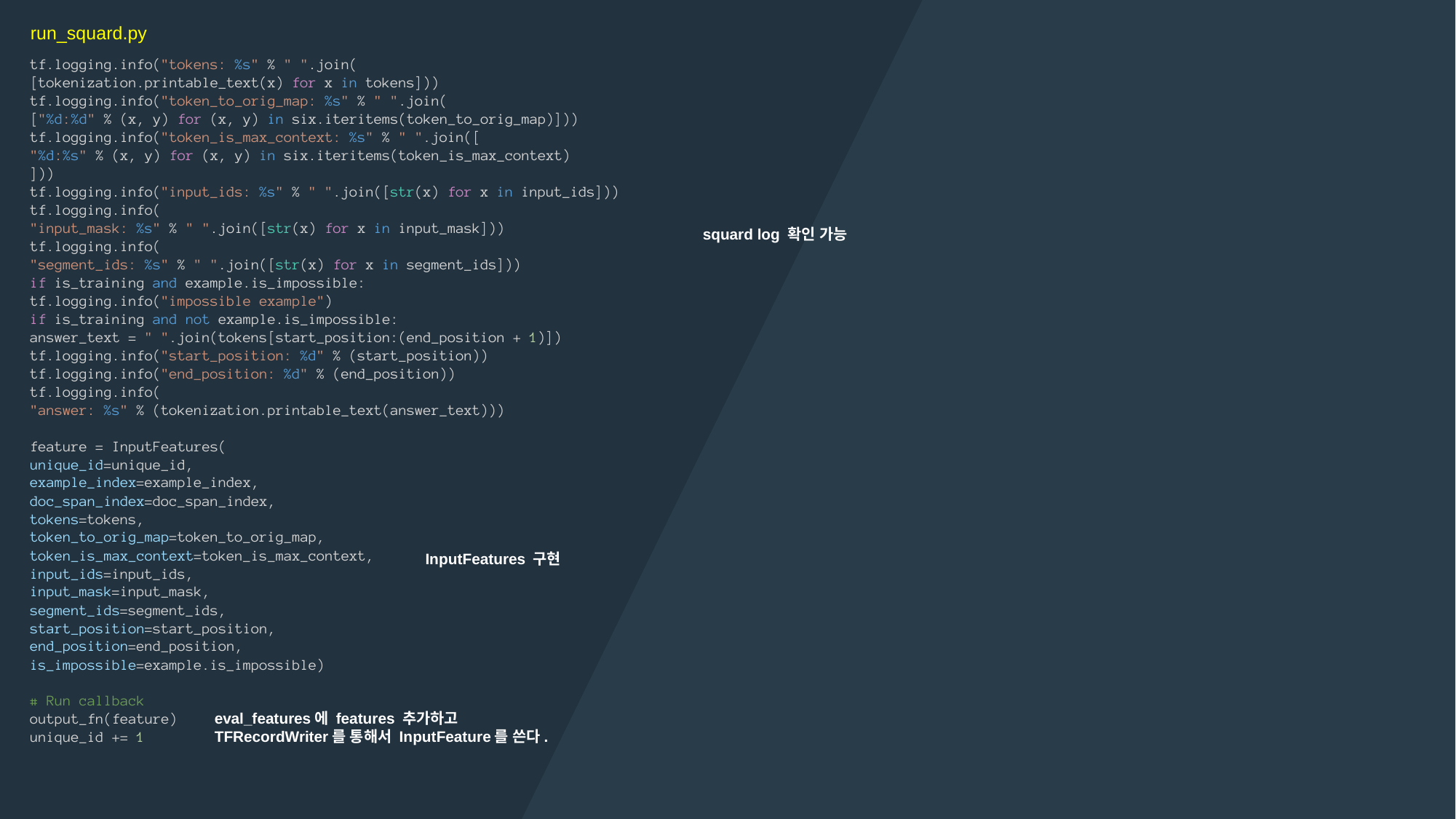

run_squard.py
tf.logging.info("tokens: %s" % " ".join(
[tokenization.printable_text(x) for x in tokens]))
tf.logging.info("token_to_orig_map: %s" % " ".join(
["%d:%d" % (x, y) for (x, y) in six.iteritems(token_to_orig_map)]))
tf.logging.info("token_is_max_context: %s" % " ".join([
"%d:%s" % (x, y) for (x, y) in six.iteritems(token_is_max_context)
]))
tf.logging.info("input_ids: %s" % " ".join([str(x) for x in input_ids]))
tf.logging.info(
"input_mask: %s" % " ".join([str(x) for x in input_mask]))
tf.logging.info(
"segment_ids: %s" % " ".join([str(x) for x in segment_ids]))
if is_training and example.is_impossible:
tf.logging.info("impossible example")
if is_training and not example.is_impossible:
answer_text = " ".join(tokens[start_position:(end_position + 1)])
tf.logging.info("start_position: %d" % (start_position))
tf.logging.info("end_position: %d" % (end_position))
tf.logging.info(
"answer: %s" % (tokenization.printable_text(answer_text)))
feature = InputFeatures(
unique_id=unique_id,
example_index=example_index,
doc_span_index=doc_span_index,
tokens=tokens,
token_to_orig_map=token_to_orig_map,
token_is_max_context=token_is_max_context,
input_ids=input_ids,
input_mask=input_mask,
segment_ids=segment_ids,
start_position=start_position,
end_position=end_position,
is_impossible=example.is_impossible)
# Run callback
output_fn(feature)
unique_id += 1
squard log 확인 가능

InputFeatures 구현
eval_features에 features 추가하고
TFRecordWriter를 통해서 InputFeature를 쓴다.